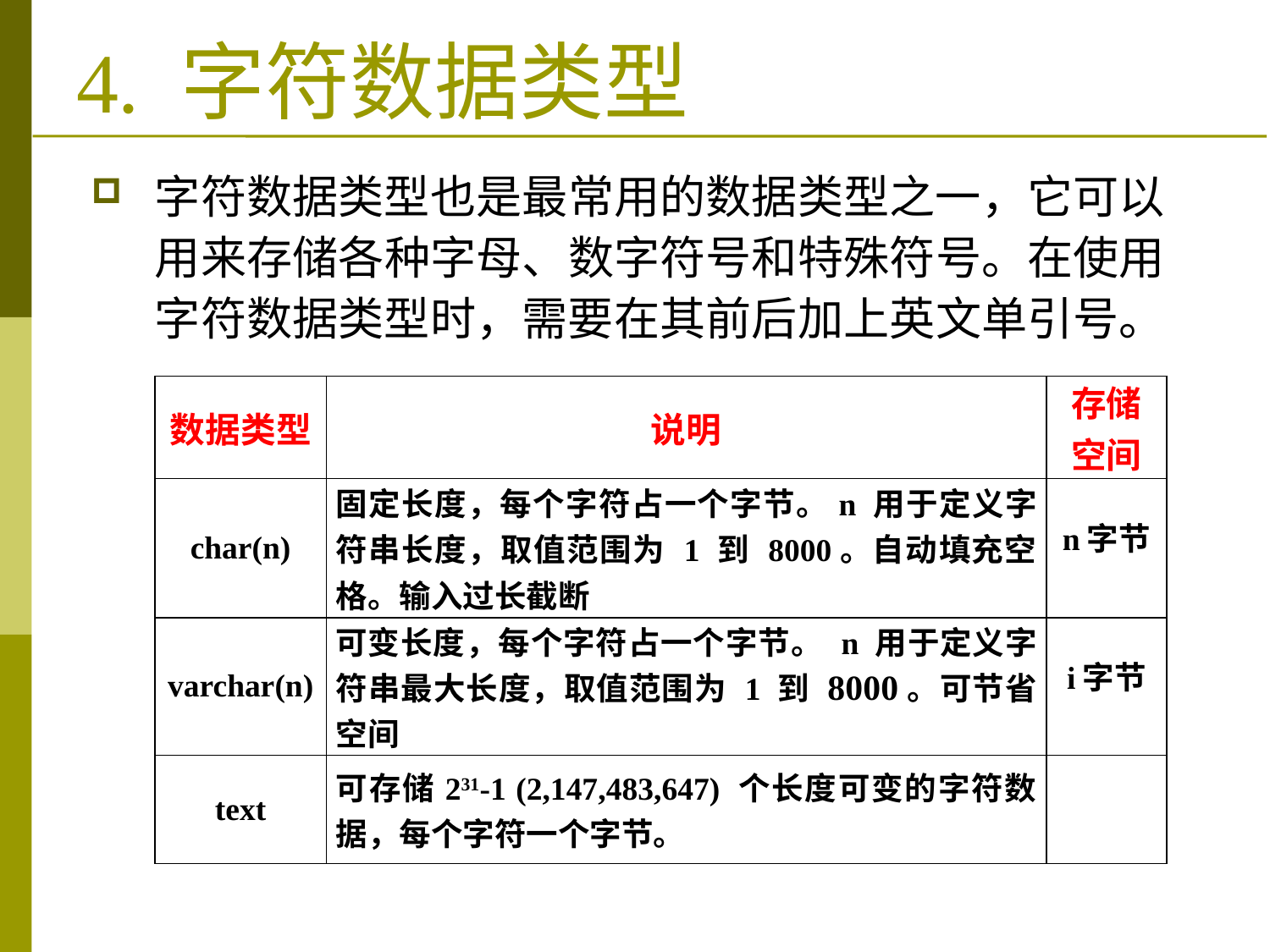

# 4. 字符数据类型
字符数据类型也是最常用的数据类型之一，它可以用来存储各种字母、数字符号和特殊符号。在使用字符数据类型时，需要在其前后加上英文单引号。
| 数据类型 | 说明 | 存储空间 |
| --- | --- | --- |
| char(n) | 固定长度，每个字符占一个字节。n 用于定义字符串长度，取值范围为 1 到 8000。自动填充空格。输入过长截断 | n字节 |
| varchar(n) | 可变长度，每个字符占一个字节。 n 用于定义字符串最大长度，取值范围为 1 到 8000。可节省空间 | i字节 |
| text | 可存储231-1 (2,147,483,647) 个长度可变的字符数据，每个字符一个字节。 |  |